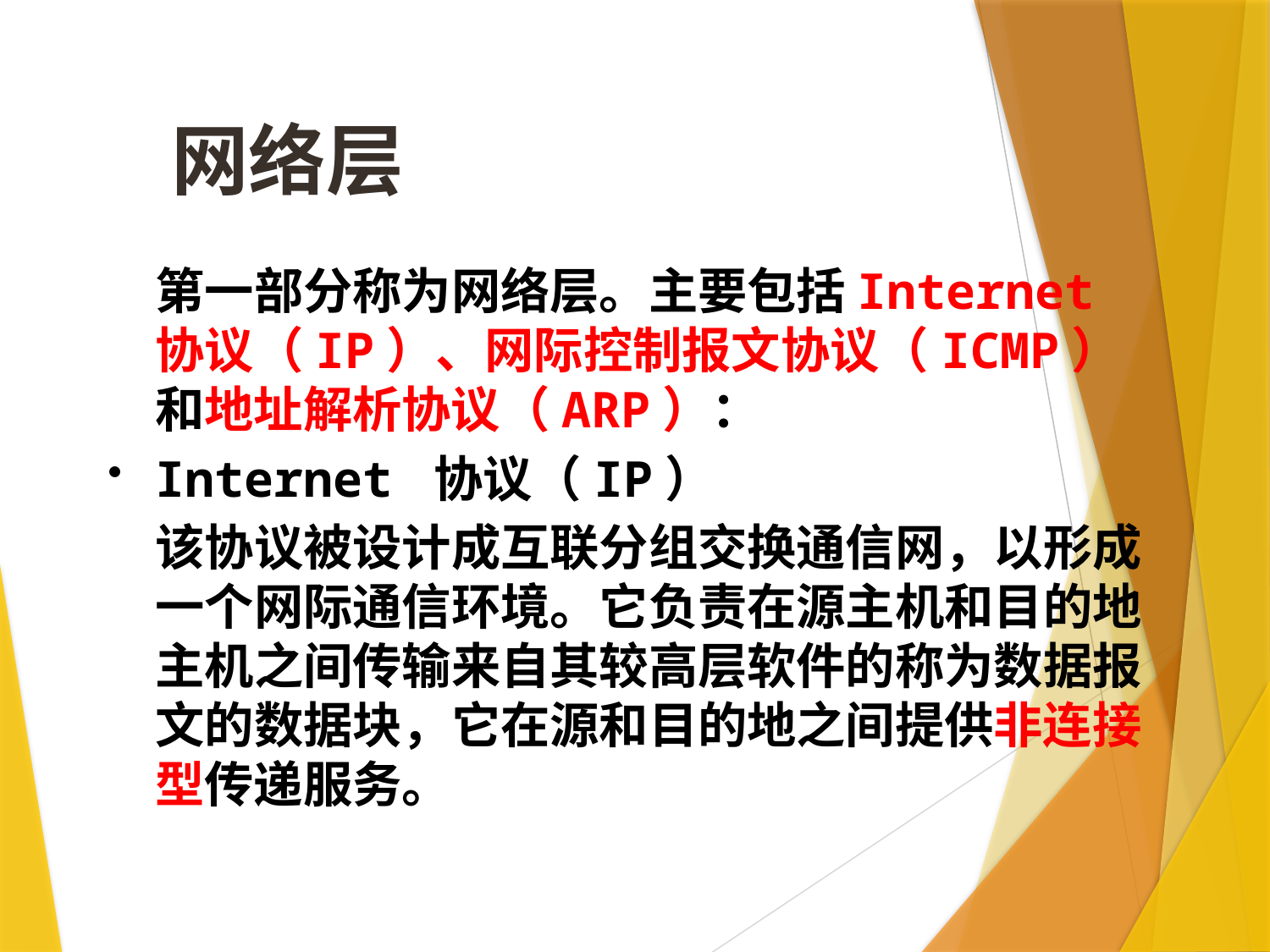

网络层
	第一部分称为网络层。主要包括Internet 协议（IP）、网际控制报文协议（ICMP）和地址解析协议（ARP）：
Internet 协议（IP）
	该协议被设计成互联分组交换通信网，以形成一个网际通信环境。它负责在源主机和目的地主机之间传输来自其较高层软件的称为数据报文的数据块，它在源和目的地之间提供非连接型传递服务。